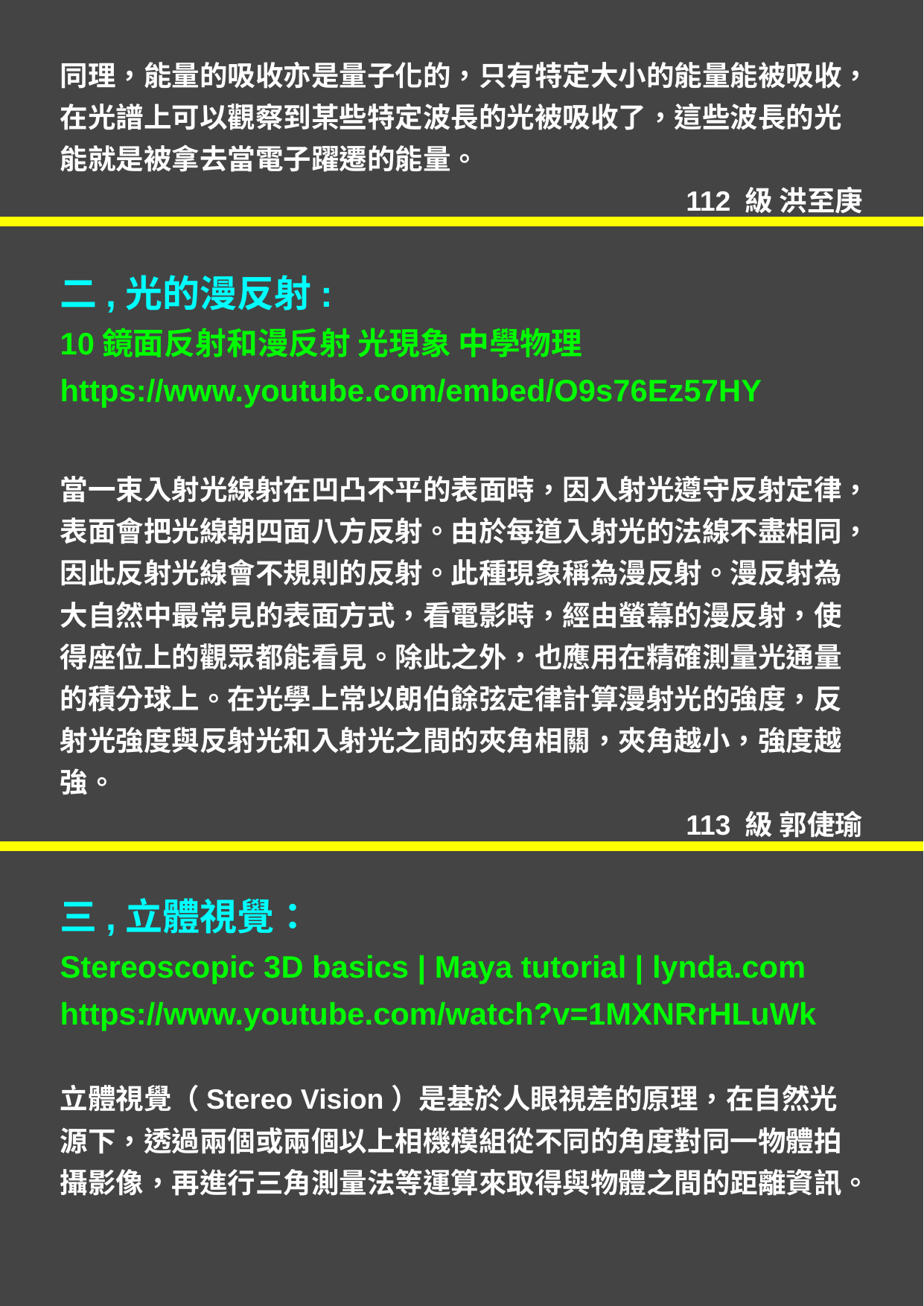

同理，能量的吸收亦是量子化的，只有特定大小的能量能被吸收，在光譜上可以觀察到某些特定波長的光被吸收了，這些波長的光能就是被拿去當電子躍遷的能量。
 112 級 洪至庚

二,光的漫反射:
10鏡面反射和漫反射 光現象 中學物理
https://www.youtube.com/embed/O9s76Ez57HY

當一束入射光線射在凹凸不平的表面時，因入射光遵守反射定律，表面會把光線朝四面八方反射。由於每道入射光的法線不盡相同，因此反射光線會不規則的反射。此種現象稱為漫反射。漫反射為大自然中最常見的表面方式，看電影時，經由螢幕的漫反射，使得座位上的觀眾都能看見。除此之外，也應用在精確測量光通量的積分球上。在光學上常以朗伯餘弦定律計算漫射光的強度，反射光強度與反射光和入射光之間的夾角相關，夾角越小，強度越強。
113 級 郭倢瑜

三,立體視覺：
Stereoscopic 3D basics | Maya tutorial | lynda.com
https://www.youtube.com/watch?v=1MXNRrHLuWk

立體視覺（Stereo Vision）是基於人眼視差的原理，在自然光源下，透過兩個或兩個以上相機模組從不同的角度對同一物體拍攝影像，再進行三角測量法等運算來取得與物體之間的距離資訊。